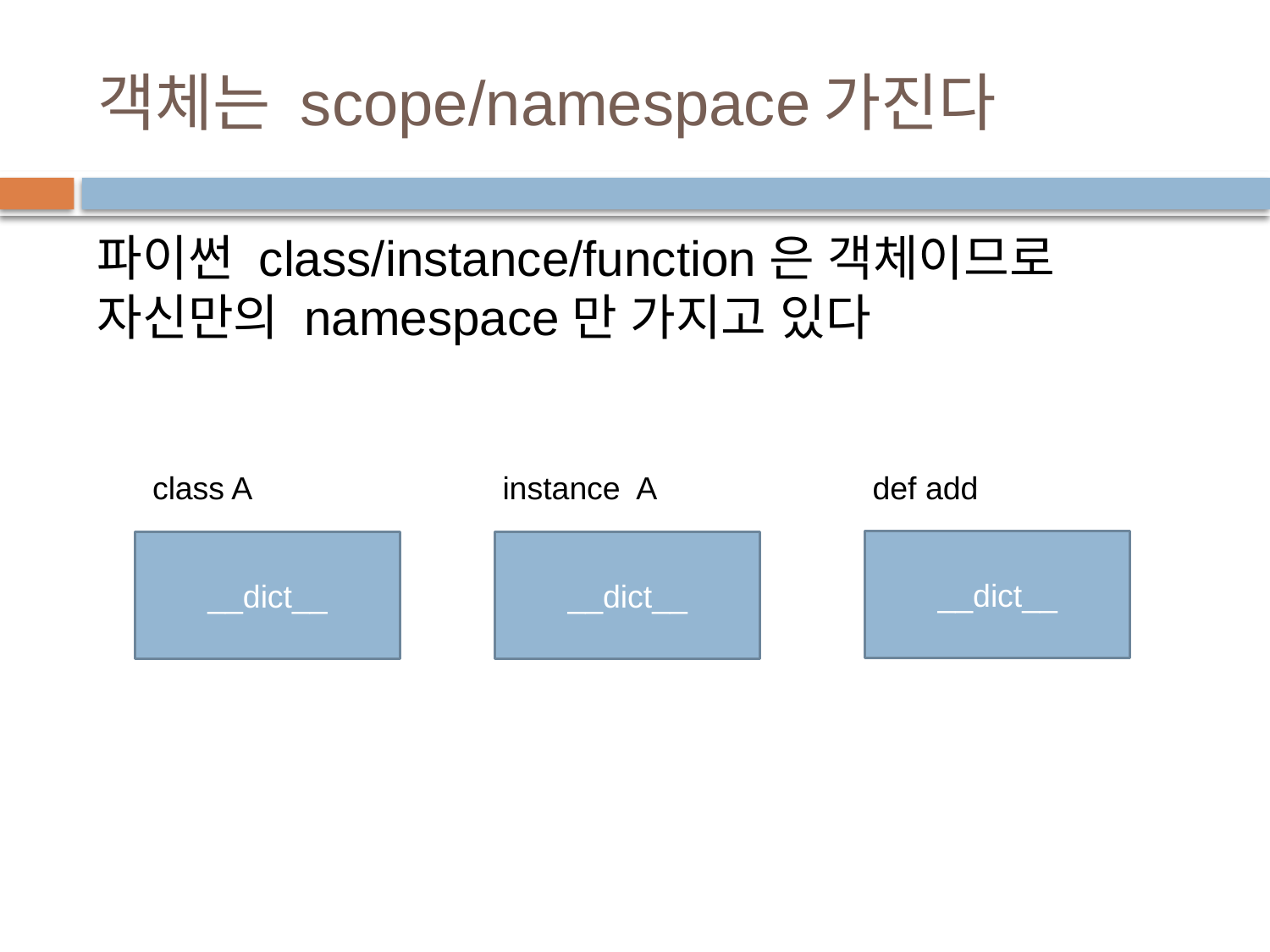

# 객체는 scope/namespace가진다
파이썬 class/instance/function은 객체이므로 자신만의 namespace만 가지고 있다

def add
class A
instance  A
__dict__
__dict__
__dict__